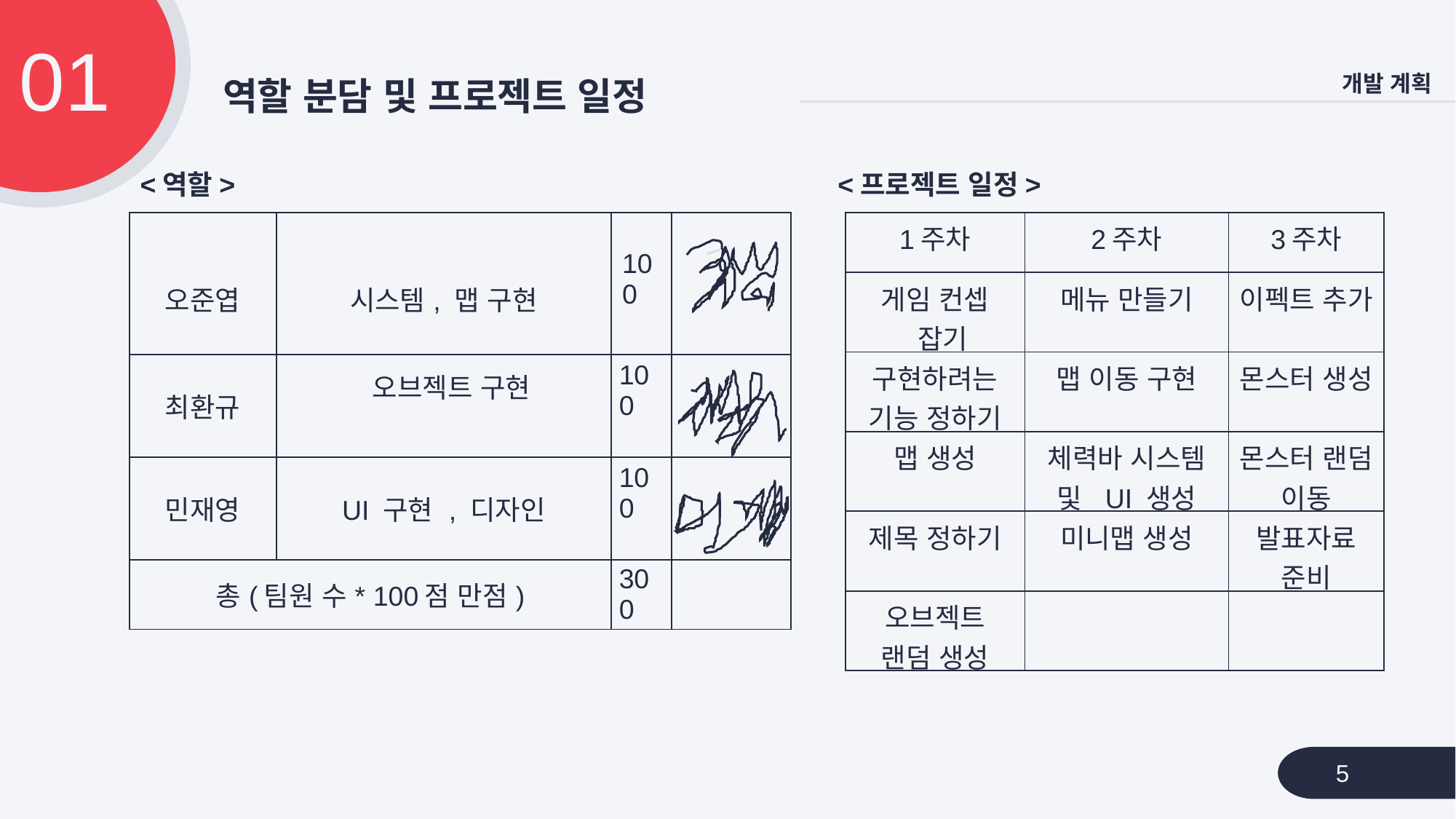

01
개발 계획
# 역할 분담 및 프로젝트 일정
<프로젝트 일정>

<역할>

| 오준엽 | 시스템, 맵 구현 | 100 |  |
| --- | --- | --- | --- |
| 최환규 | 오브젝트 구현 | 100 |  |
| 민재영 | UI 구현 , 디자인 | 100 |  |
| 총(팀원 수\* 100점 만점) |  | 300 |  |
| 1주차 | 2주차 | 3주차 |
| --- | --- | --- |
| 게임 컨셉 잡기 | 메뉴 만들기 | 이펙트 추가 |
| 구현하려는 기능 정하기 | 맵 이동 구현 | 몬스터 생성 |
| 맵 생성 | 체력바 시스템 및 UI 생성 | 몬스터 랜덤 이동 |
| 제목 정하기 | 미니맵 생성 | 발표자료 준비 |
| 오브젝트 랜덤 생성 |  |  |

5